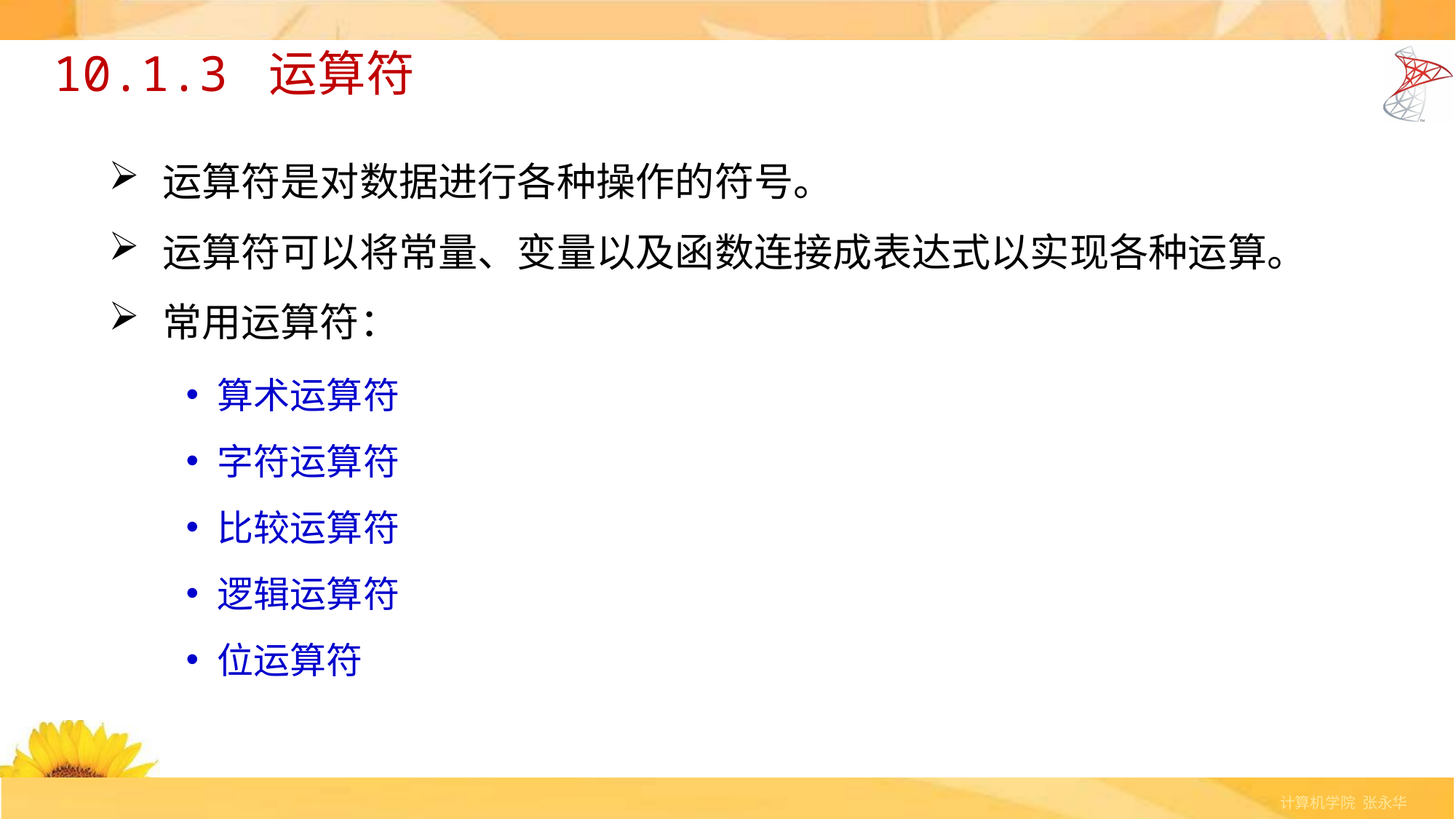

# 10.1.3 运算符
运算符是对数据进行各种操作的符号。
运算符可以将常量、变量以及函数连接成表达式以实现各种运算。
常用运算符：
算术运算符
字符运算符
比较运算符
逻辑运算符
位运算符